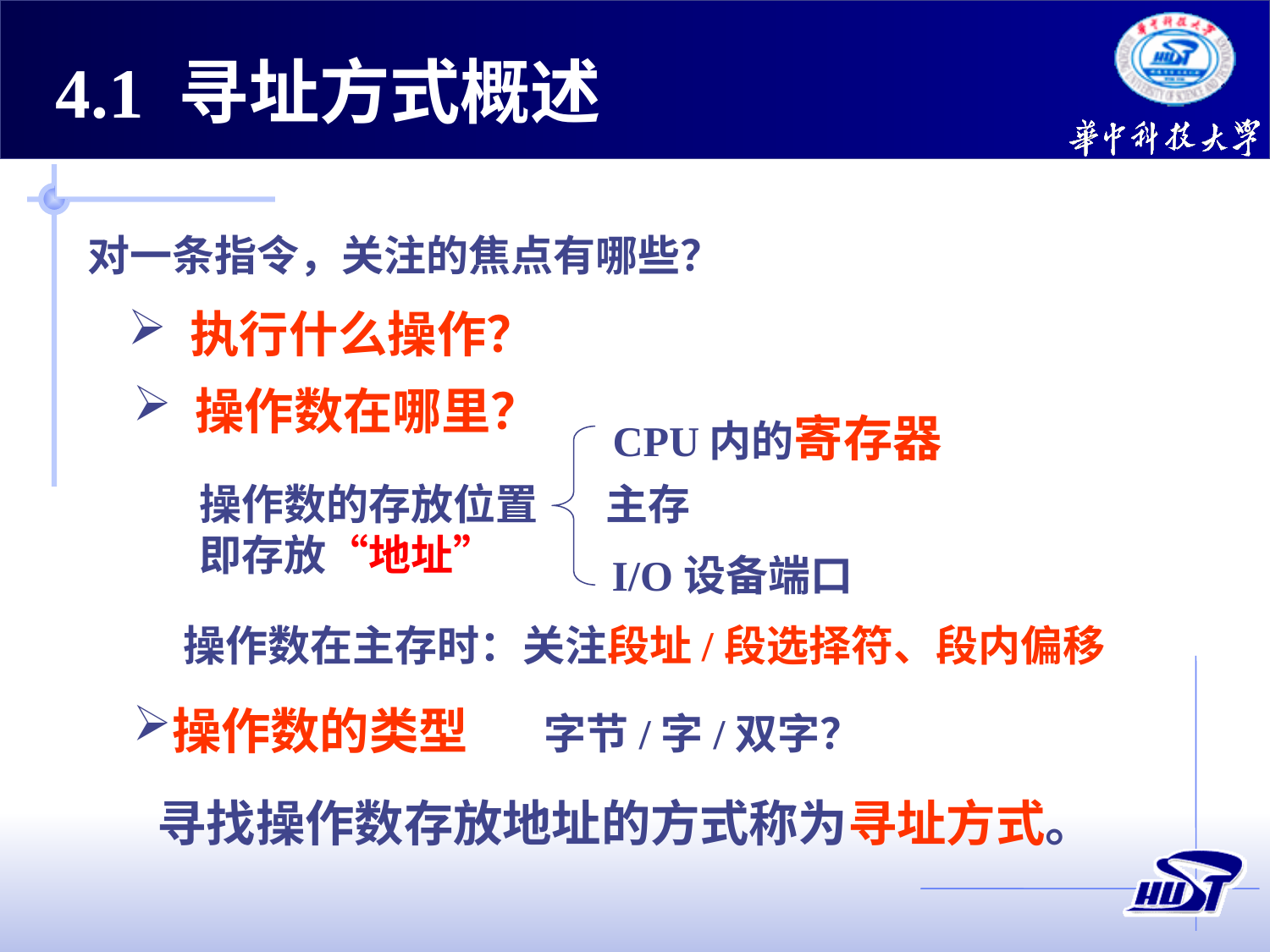

4.1 寻址方式概述
对一条指令，关注的焦点有哪些？
 执行什么操作？
 操作数在哪里？
CPU内的寄存器

主存
操作数的存放位置
即存放“地址”
I/O设备端口
操作数在主存时：关注段址/段选择符、段内偏移
操作数的类型        字节/字/双字？
寻找操作数存放地址的方式称为寻址方式。